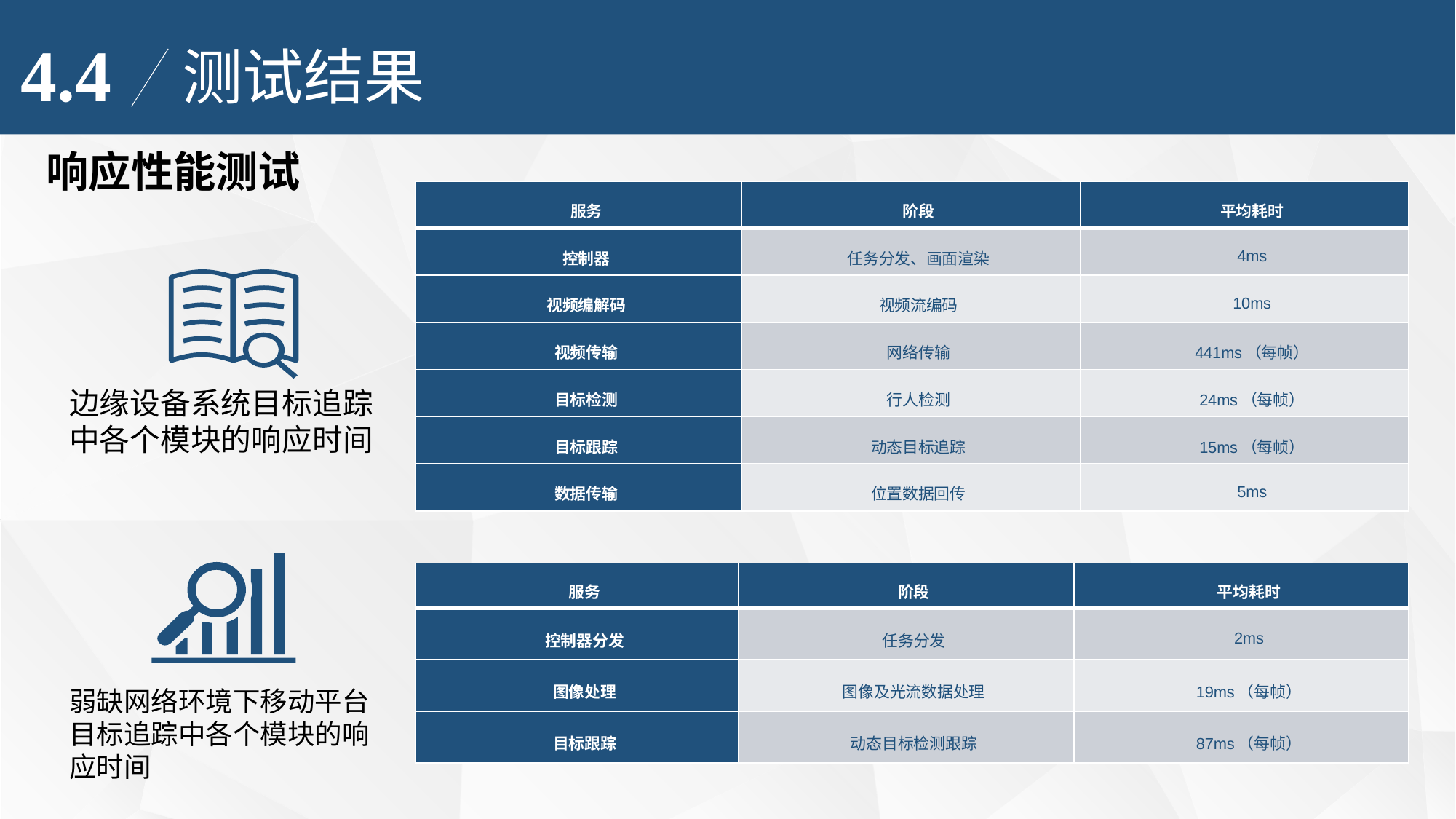

4.4
测试结果
响应性能测试
| 服务 | 阶段 | 平均耗时 |
| --- | --- | --- |
| 控制器 | 任务分发、画面渲染 | 4ms |
| 视频编解码 | 视频流编码 | 10ms |
| 视频传输 | 网络传输 | 441ms（每帧） |
| 目标检测 | 行人检测 | 24ms（每帧） |
| 目标跟踪 | 动态目标追踪 | 15ms（每帧） |
| 数据传输 | 位置数据回传 | 5ms |

边缘设备系统目标追踪中各个模块的响应时间

| 服务 | 阶段 | 平均耗时 |
| --- | --- | --- |
| 控制器分发 | 任务分发 | 2ms |
| 图像处理 | 图像及光流数据处理 | 19ms（每帧） |
| 目标跟踪 | 动态目标检测跟踪 | 87ms（每帧） |
弱缺网络环境下移动平台目标追踪中各个模块的响应时间